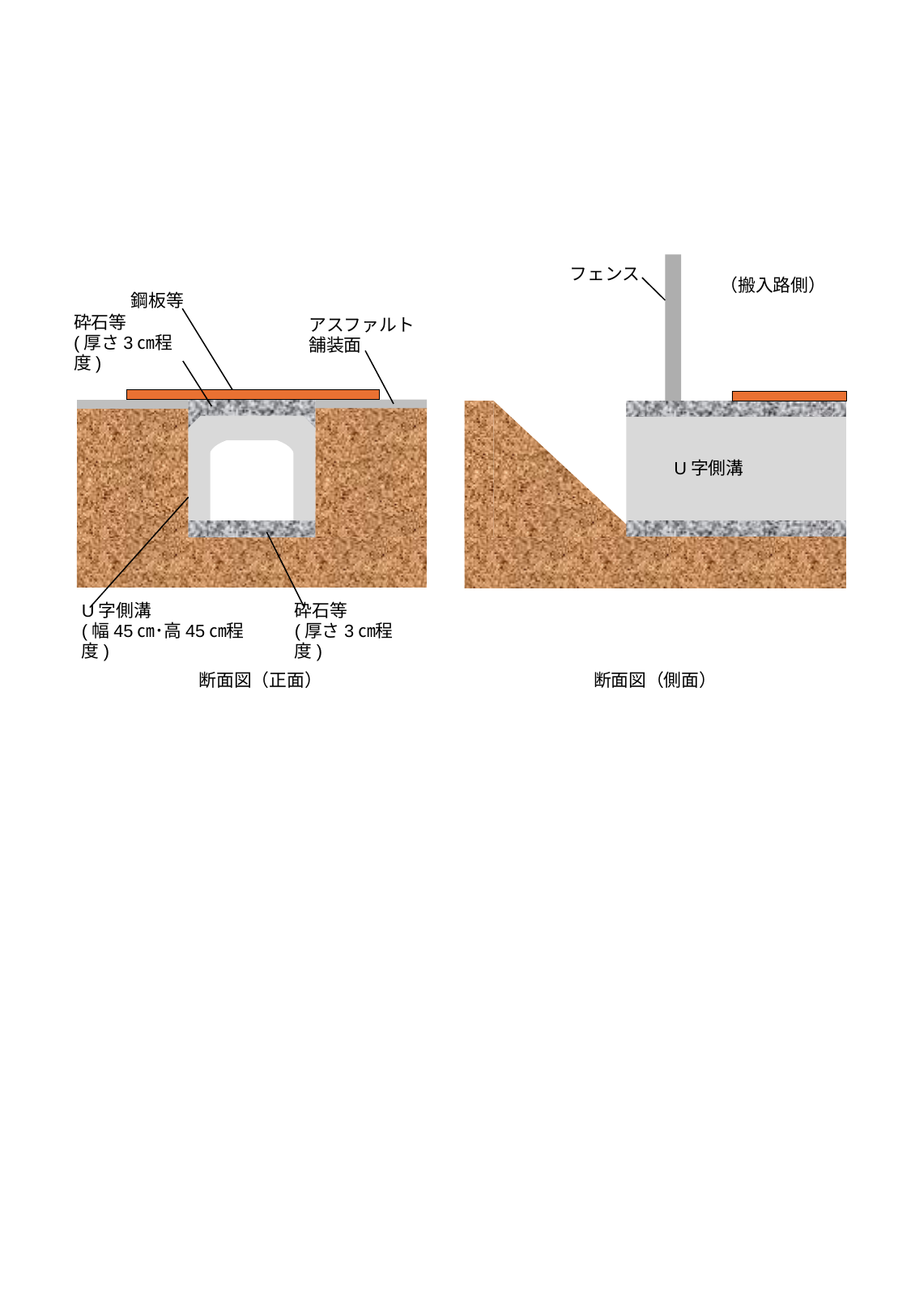

フェンス
（搬入路側）
鋼板等
アスファルト
舗装面
砕石等
(厚さ3㎝程度)

U字側溝

U字側溝
(幅45㎝･高45㎝程度)
砕石等
(厚さ3㎝程度)
断面図（正面）
断面図（側面）